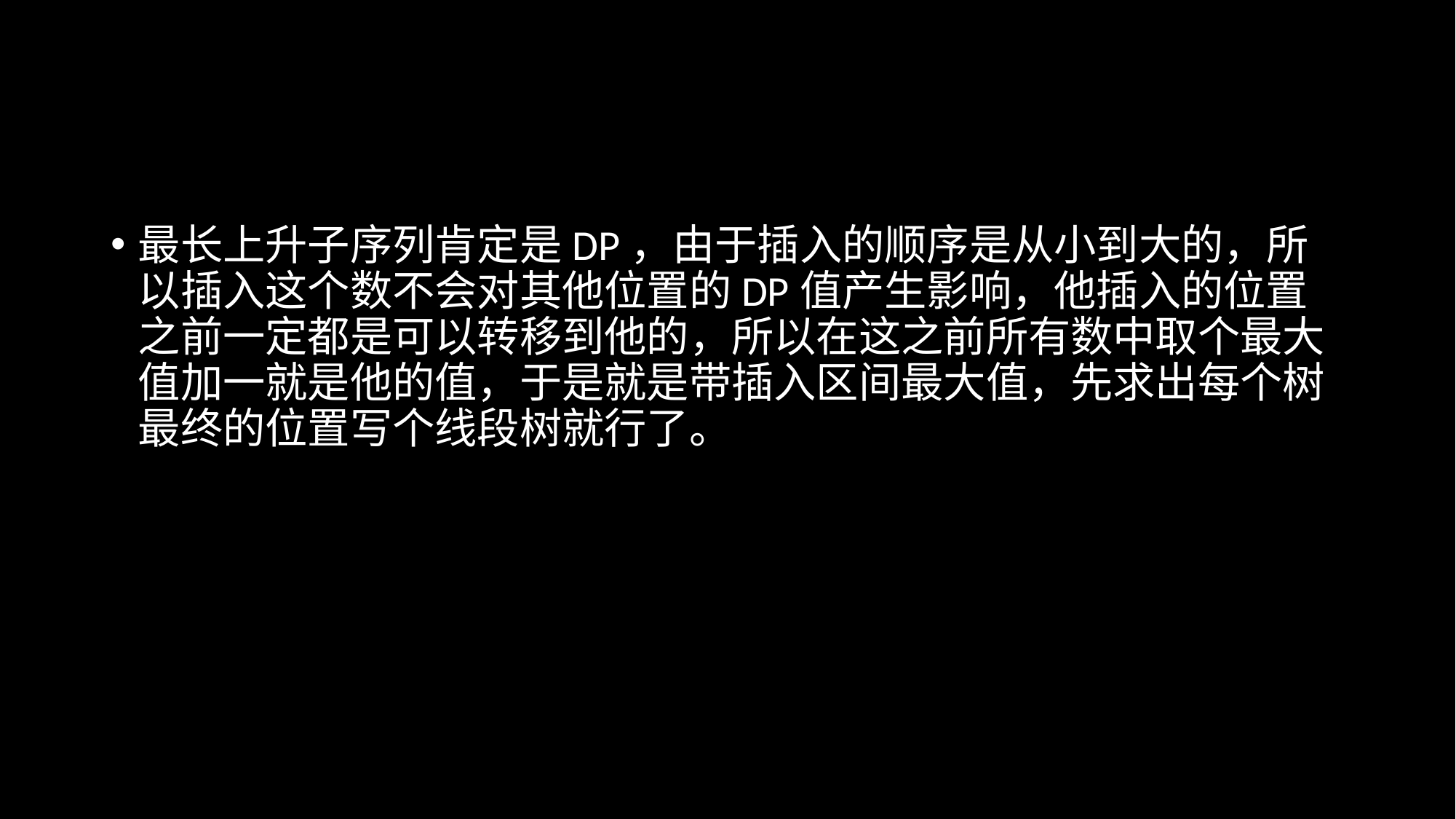

#
最长上升子序列肯定是DP，由于插入的顺序是从小到大的，所以插入这个数不会对其他位置的DP值产生影响，他插入的位置之前一定都是可以转移到他的，所以在这之前所有数中取个最大值加一就是他的值，于是就是带插入区间最大值，先求出每个树最终的位置写个线段树就行了。